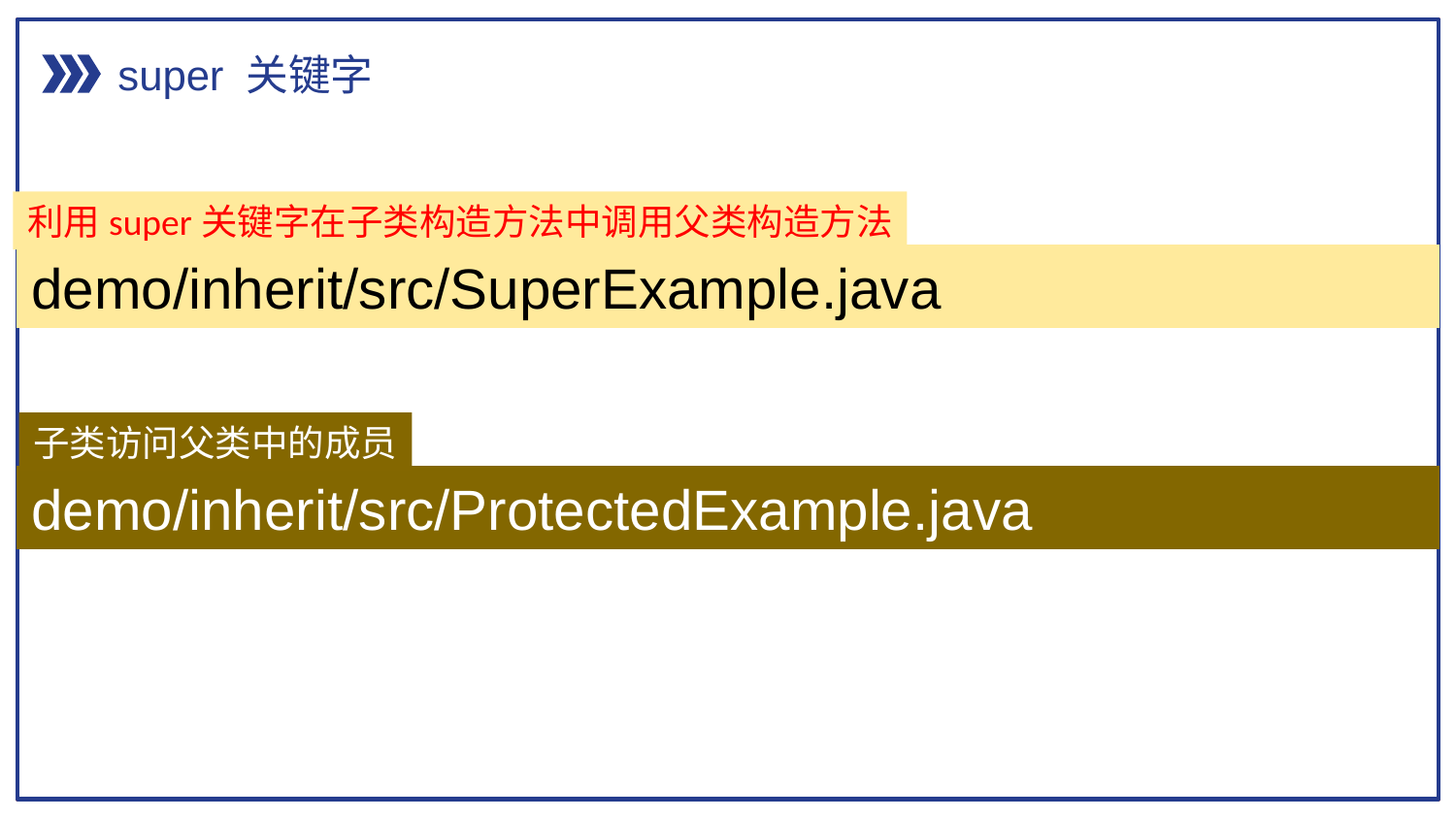

super 关键字

利用super关键字在子类构造方法中调用父类构造方法
demo/inherit/src/SuperExample.java

子类访问父类中的成员
demo/inherit/src/ProtectedExample.java